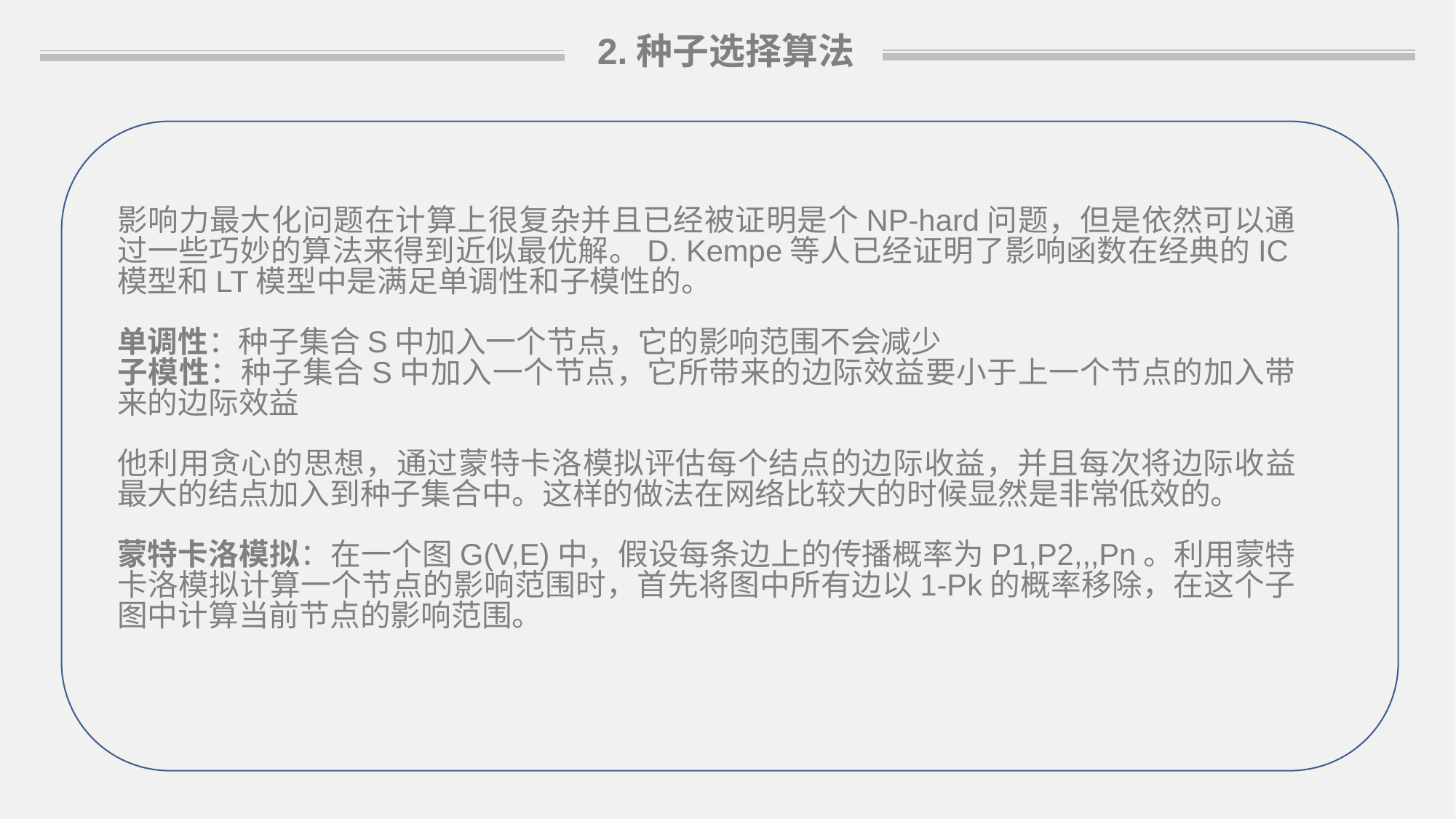

2.种子选择算法

影响力最大化问题在计算上很复杂并且已经被证明是个NP-hard问题，但是依然可以通过一些巧妙的算法来得到近似最优解。D. Kempe等人已经证明了影响函数在经典的IC模型和LT模型中是满足单调性和子模性的。

单调性：种子集合S中加入一个节点，它的影响范围不会减少
子模性：种子集合S中加入一个节点，它所带来的边际效益要小于上一个节点的加入带来的边际效益

他利用贪心的思想，通过蒙特卡洛模拟评估每个结点的边际收益，并且每次将边际收益最大的结点加入到种子集合中。这样的做法在网络比较大的时候显然是非常低效的。

蒙特卡洛模拟：在一个图G(V,E)中，假设每条边上的传播概率为P1,P2,,,Pn。利用蒙特卡洛模拟计算一个节点的影响范围时，首先将图中所有边以1-Pk的概率移除，在这个子图中计算当前节点的影响范围。